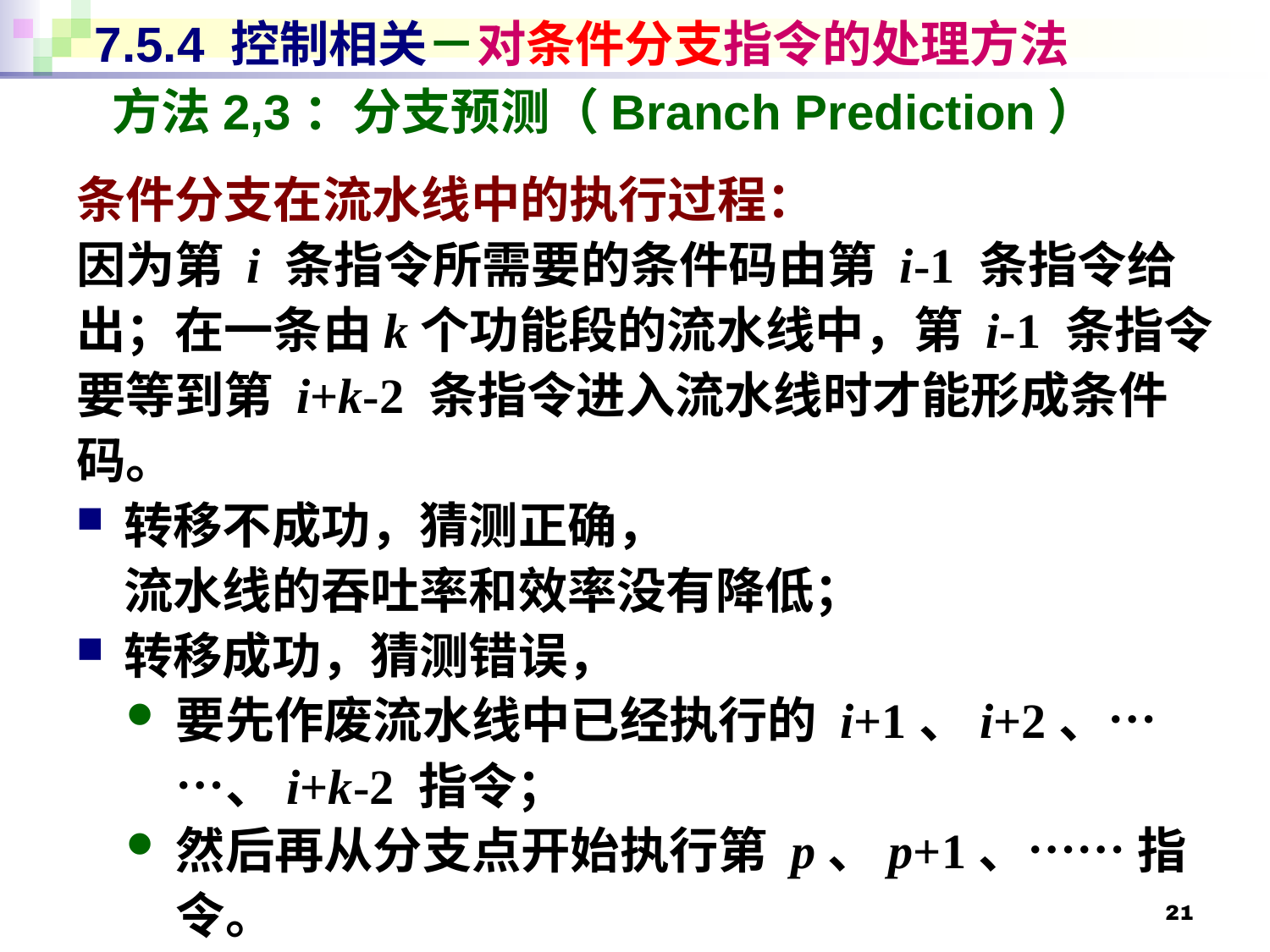

# 7.5.4 控制相关－对条件分支指令的处理方法
方法2,3：分支预测（Branch Prediction）
条件分支在流水线中的执行过程：
因为第 i 条指令所需要的条件码由第 i-1 条指令给出；在一条由k个功能段的流水线中，第 i-1 条指令要等到第 i+k-2 条指令进入流水线时才能形成条件码。
转移不成功，猜测正确，
流水线的吞吐率和效率没有降低；
转移成功，猜测错误，
要先作废流水线中已经执行的 i+1、i+2、……、i+k-2 指令；
然后再从分支点开始执行第 p、p+1、…… 指令。
一条 k 段流水线有 k-2 个功能段是浪费的。
21